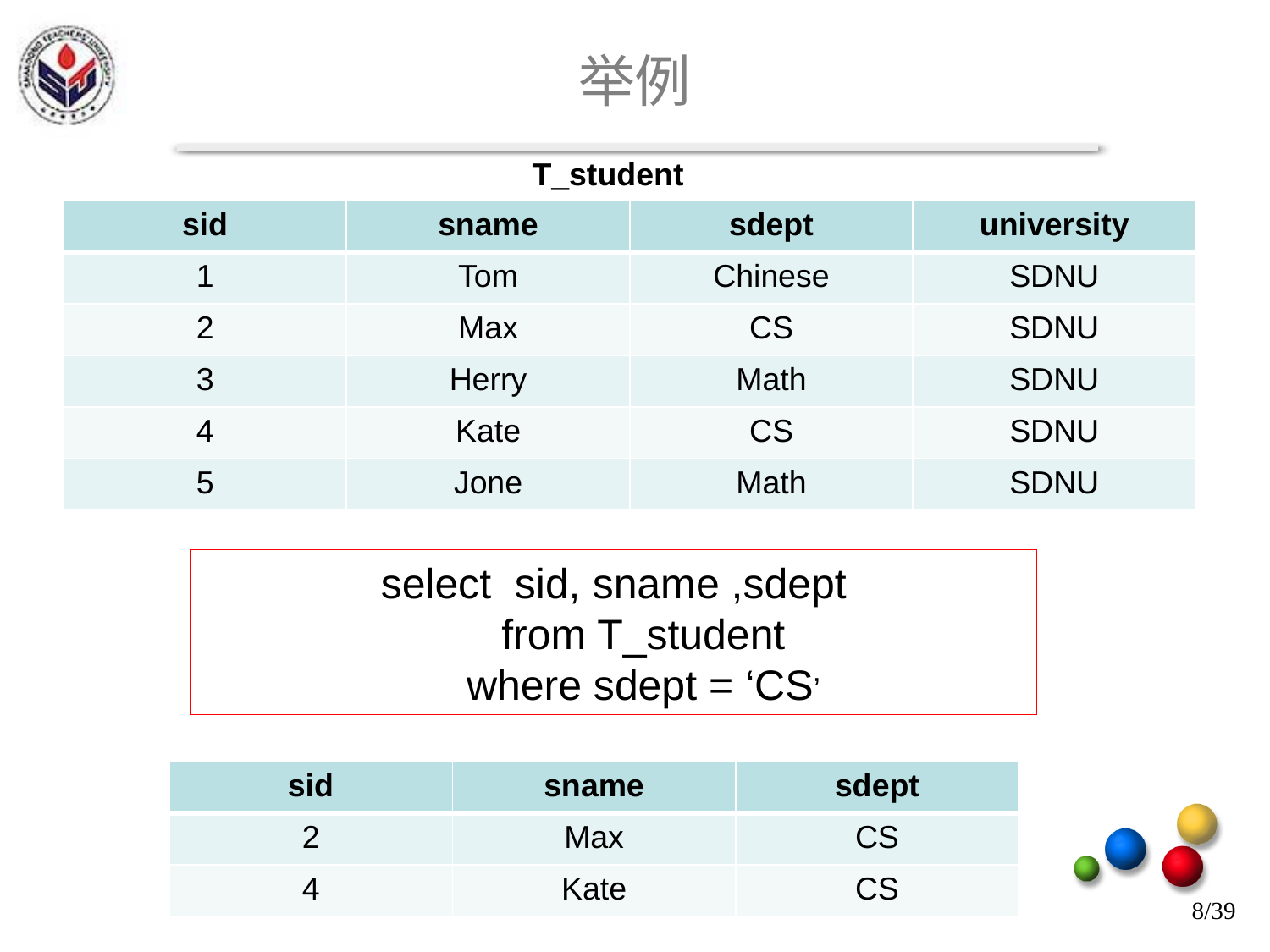

# 举例
T_student
| sid | sname | sdept | university |
| --- | --- | --- | --- |
| 1 | Tom | Chinese | SDNU |
| 2 | Max | CS | SDNU |
| 3 | Herry | Math | SDNU |
| 4 | Kate | CS | SDNU |
| 5 | Jone | Math | SDNU |
select  sid, sname ,sdept
     from T_student
     where sdept = ‘CS’
| sid | sname | sdept |
| --- | --- | --- |
| 2 | Max | CS |
| 4 | Kate | CS |
8/39